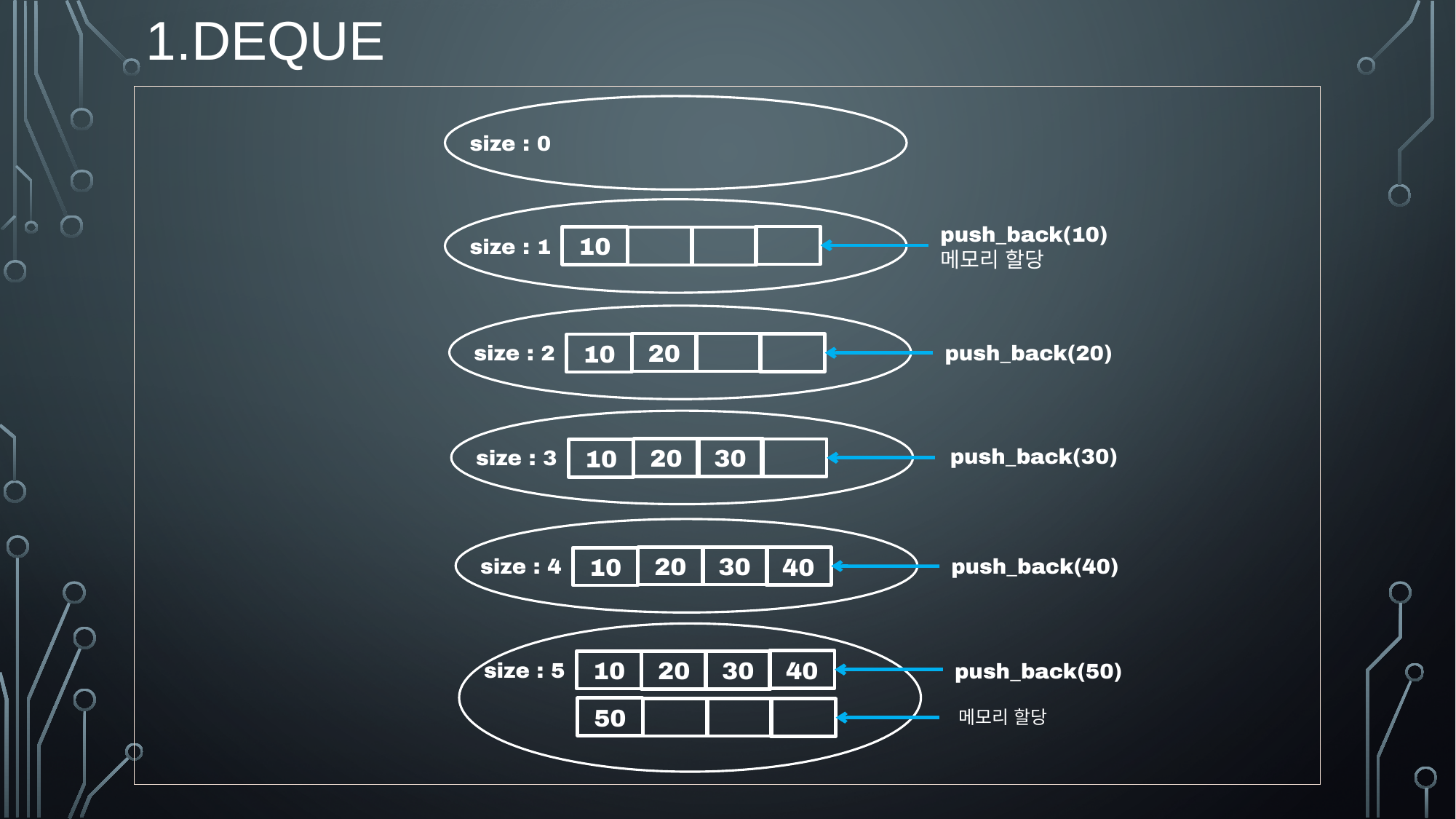

# 1.deque

size : 0

push_back(10)
메모리 할당

10

size : 1

20

10
size : 2
push_back(20)

push_back(30)
20
30

10
size : 3

20
30
40
10
size : 4
push_back(40)

40
10
20
30
size : 5
push_back(50)
50

메모리 할당